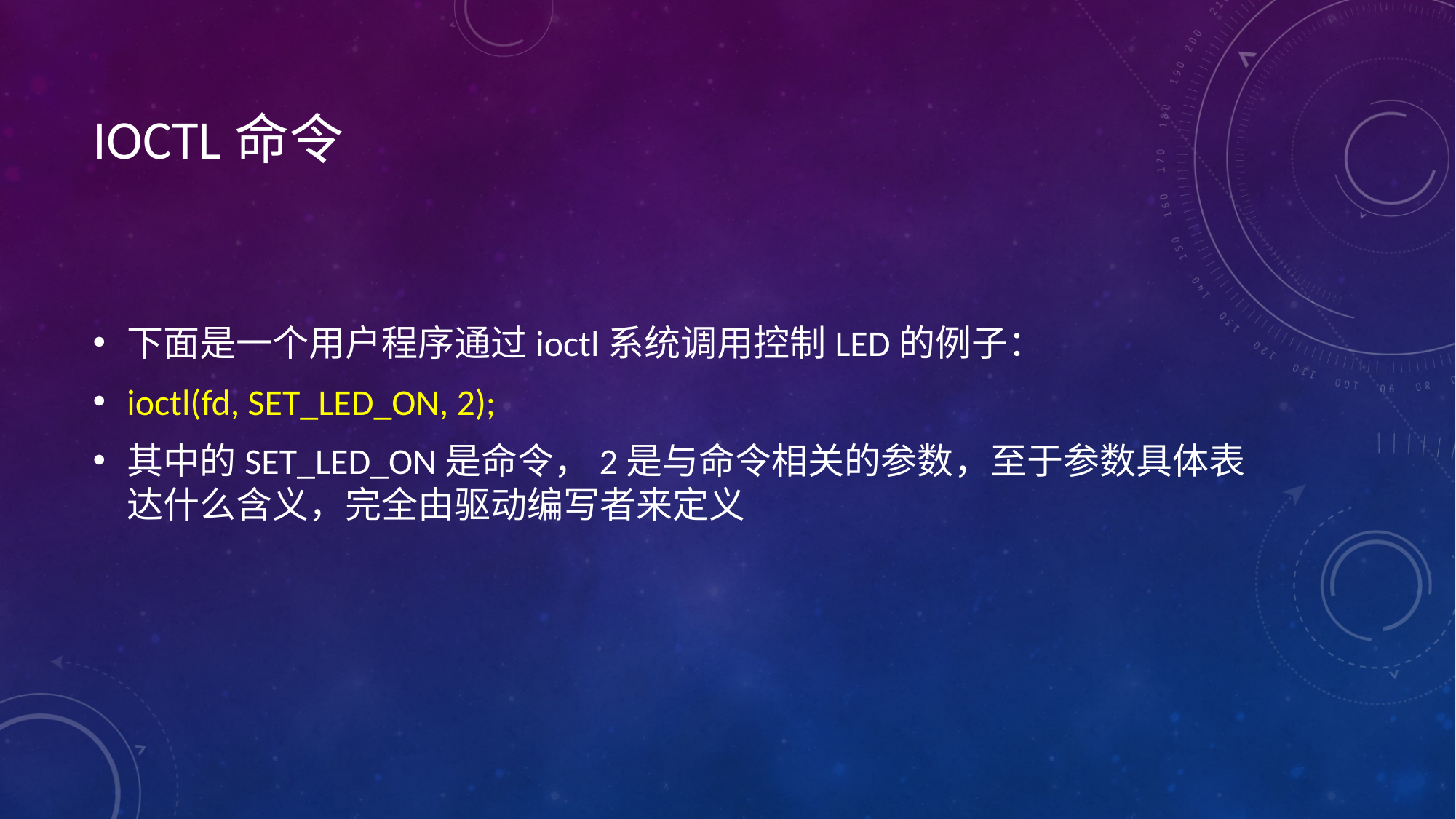

# ioctl命令
下面是一个用户程序通过ioctl系统调用控制LED的例子：
ioctl(fd, SET_LED_ON, 2);
其中的SET_LED_ON是命令，2是与命令相关的参数，至于参数具体表达什么含义，完全由驱动编写者来定义